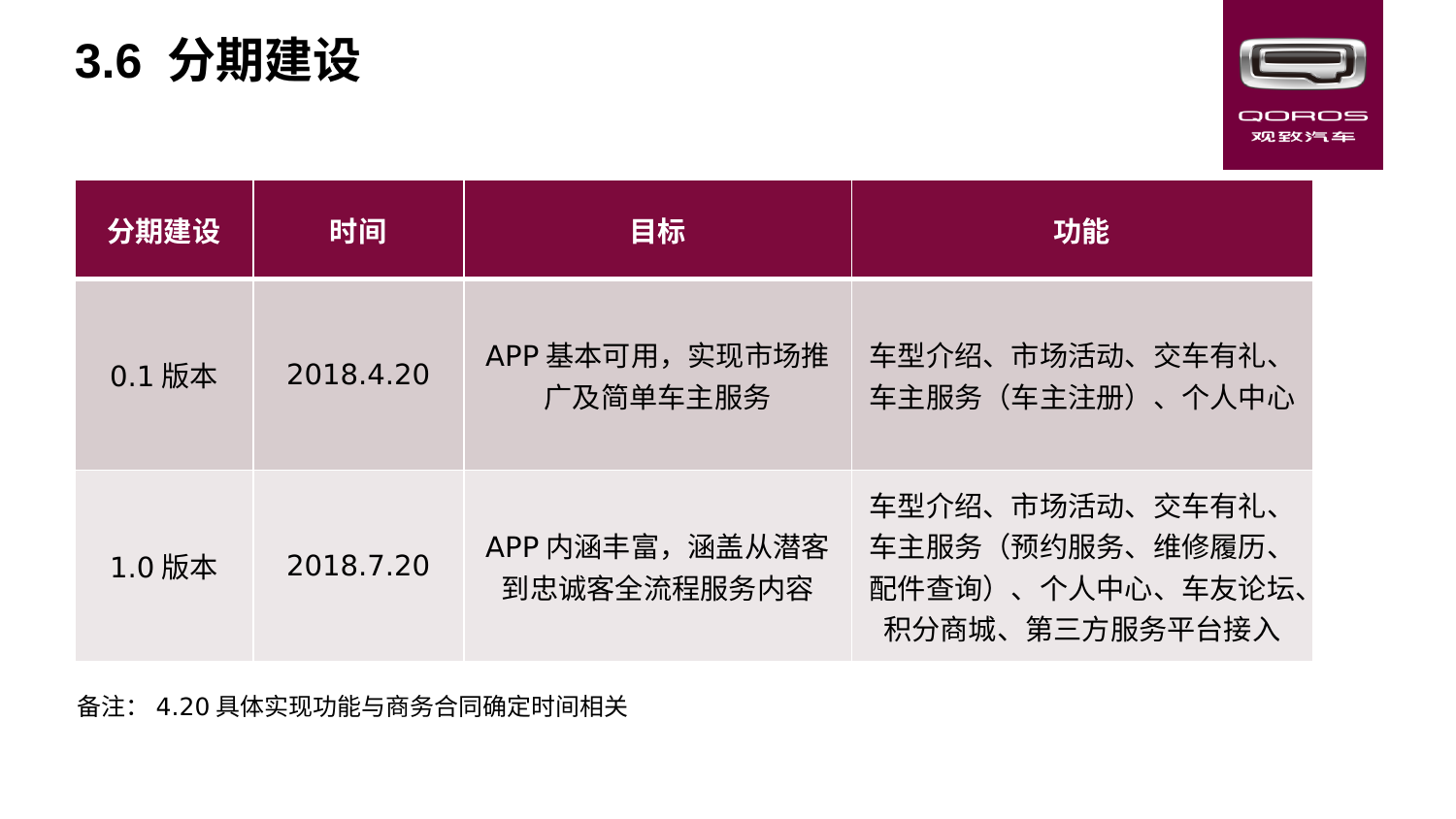

3.6 分期建设
| 分期建设 | 时间 | 目标 | 功能 |
| --- | --- | --- | --- |
| 0.1版本 | 2018.4.20 | APP基本可用，实现市场推广及简单车主服务 | 车型介绍、市场活动、交车有礼、车主服务（车主注册）、个人中心 |
| 1.0版本 | 2018.7.20 | APP内涵丰富，涵盖从潜客到忠诚客全流程服务内容 | 车型介绍、市场活动、交车有礼、车主服务（预约服务、维修履历、配件查询）、个人中心、车友论坛、积分商城、第三方服务平台接入 |
备注：4.20具体实现功能与商务合同确定时间相关